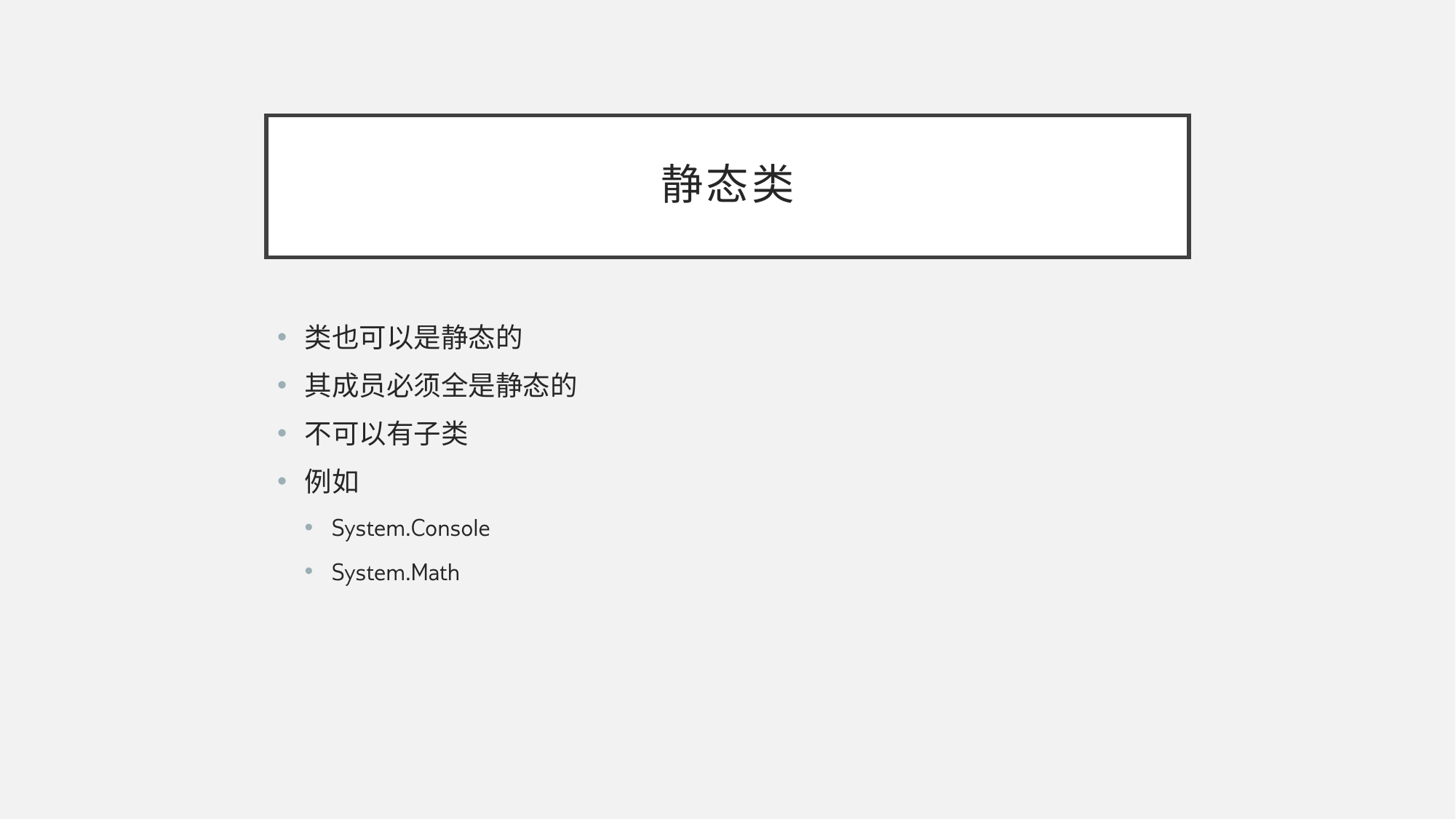

# 静态类
类也可以是静态的
其成员必须全是静态的
不可以有子类
例如
System.Console
System.Math